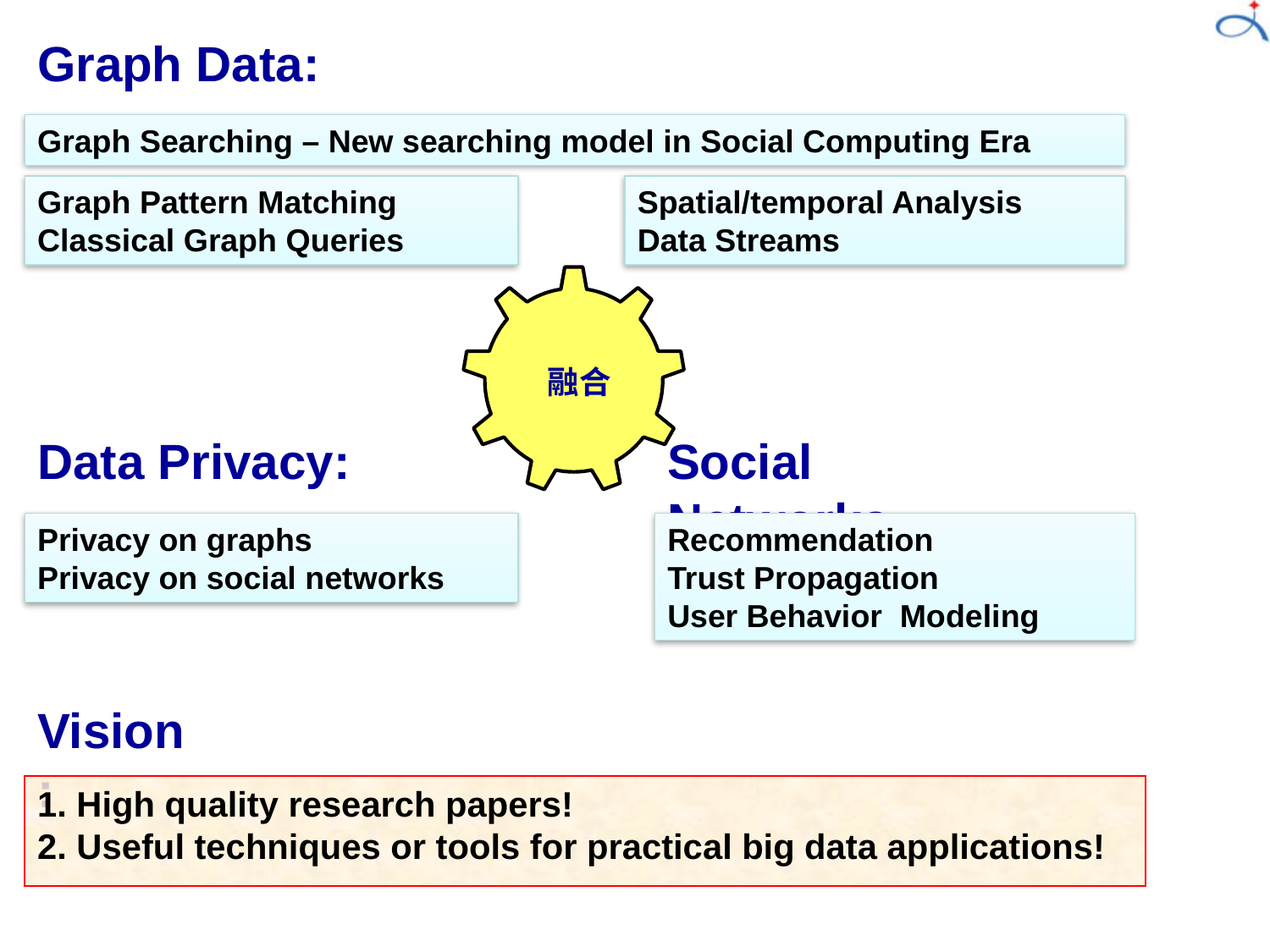

Graph Data:
Graph Searching – New searching model in Social Computing Era
Graph Pattern Matching
Classical Graph Queries
Spatial/temporal Analysis
Data Streams

融合
Data Privacy:
Social Networks:
Privacy on graphs
Privacy on social networks
Recommendation
Trust Propagation
User Behavior  Modeling
Vision:
1. High quality research papers!
2. Useful techniques or tools for practical big data applications!